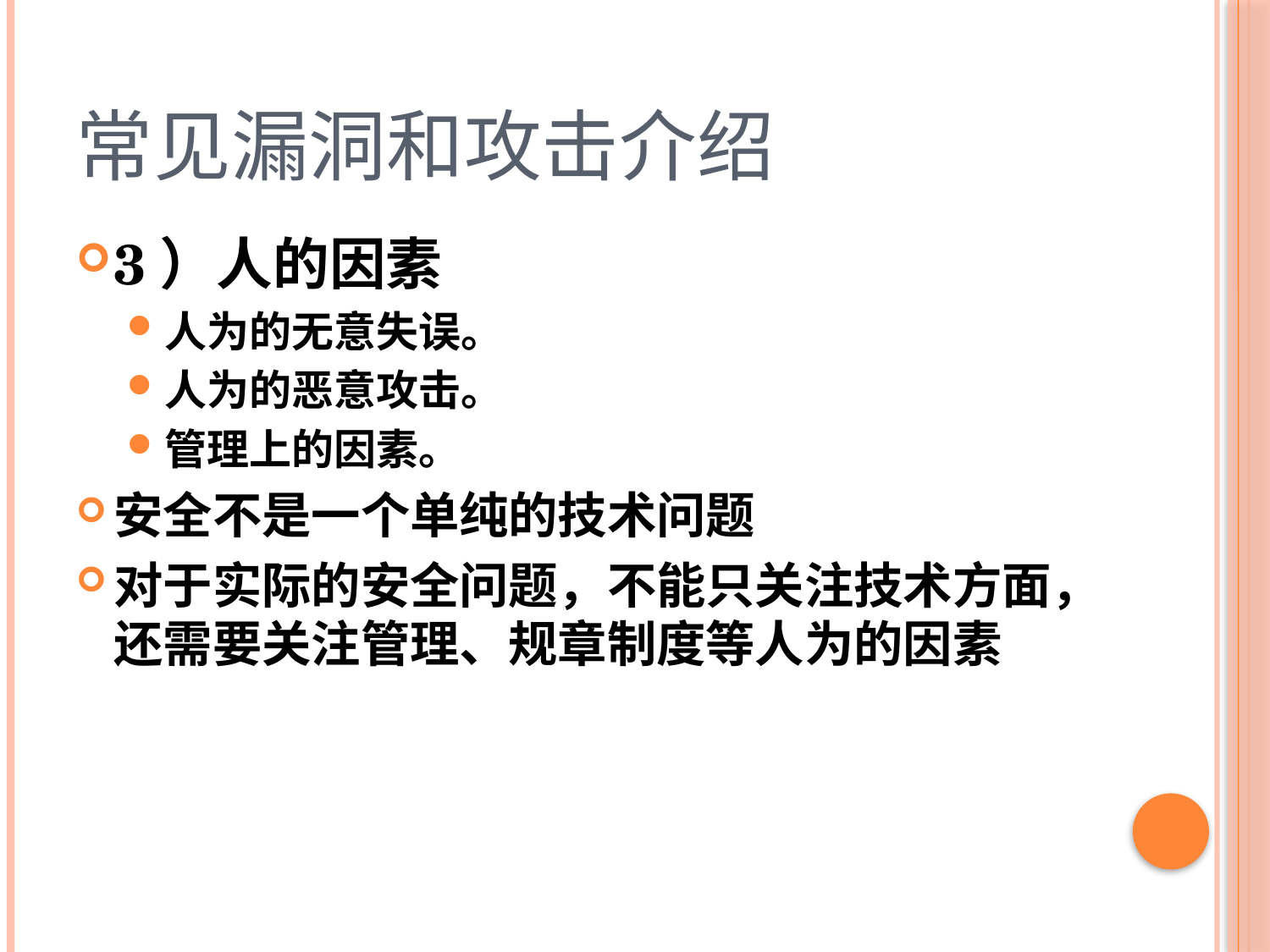

# 常见漏洞和攻击介绍
3）人的因素
人为的无意失误。
人为的恶意攻击。
管理上的因素。
安全不是一个单纯的技术问题
对于实际的安全问题，不能只关注技术方面，还需要关注管理、规章制度等人为的因素